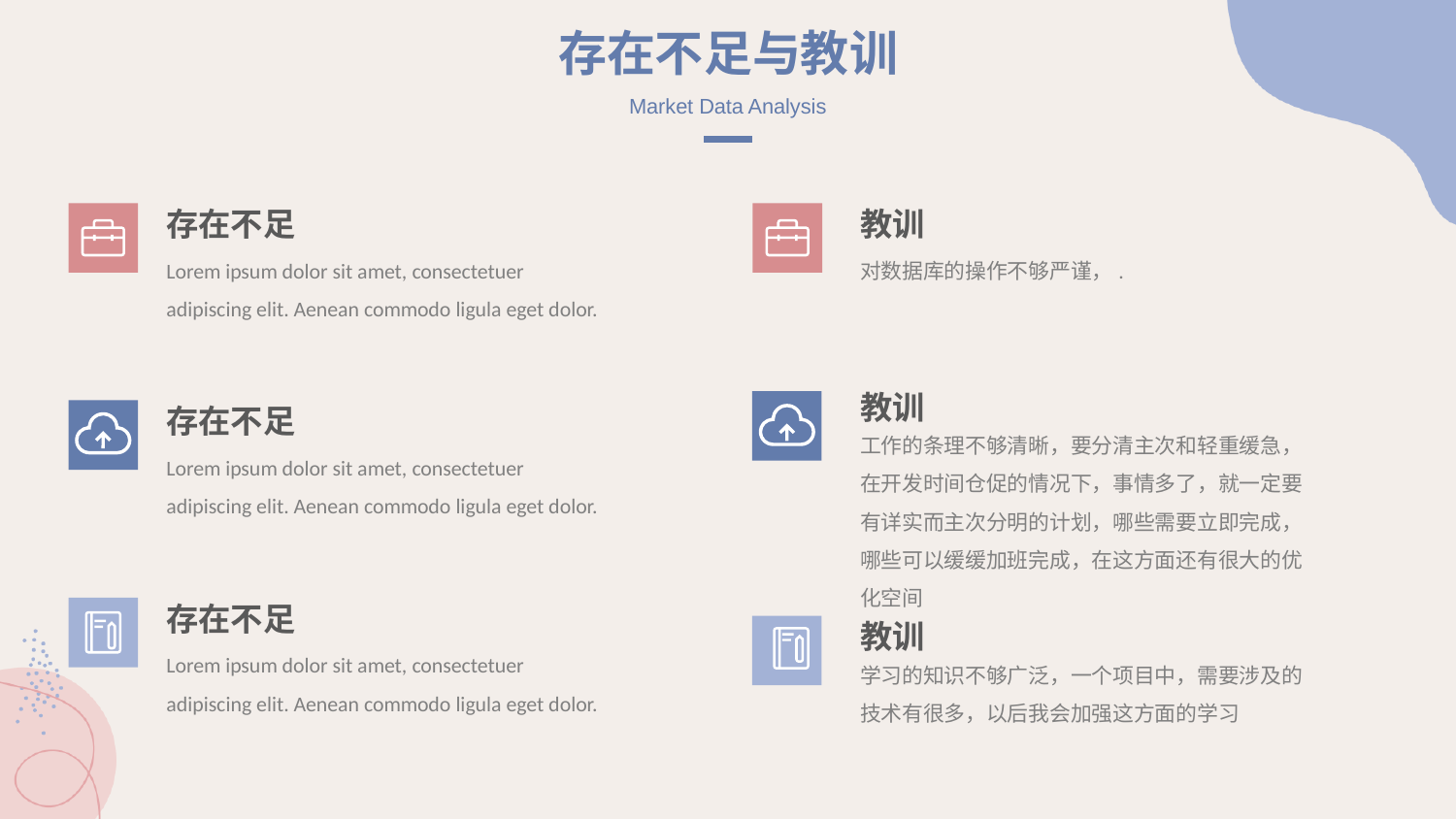

存在不足与教训
Market Data Analysis
存在不足
教训

Lorem ipsum dolor sit amet, consectetuer adipiscing elit. Aenean commodo ligula eget dolor.
对数据库的操作不够严谨，.
教训

存在不足

工作的条理不够清晰，要分清主次和轻重缓急，在开发时间仓促的情况下，事情多了，就一定要有详实而主次分明的计划，哪些需要立即完成，哪些可以缓缓加班完成，在这方面还有很大的优化空间
Lorem ipsum dolor sit amet, consectetuer adipiscing elit. Aenean commodo ligula eget dolor.
存在不足

教训

Lorem ipsum dolor sit amet, consectetuer adipiscing elit. Aenean commodo ligula eget dolor.
学习的知识不够广泛，一个项目中，需要涉及的技术有很多，以后我会加强这方面的学习